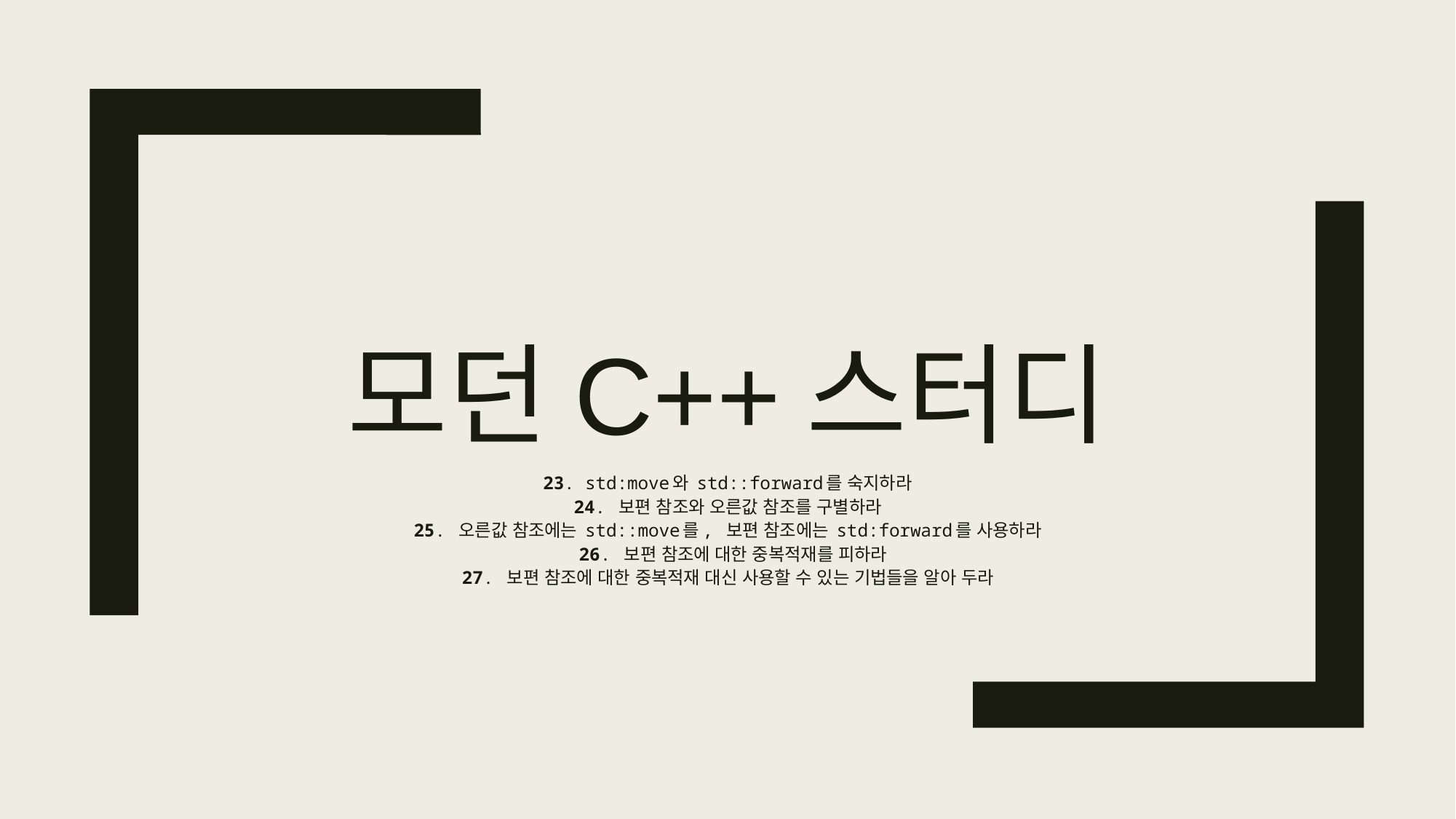

# 모던C++스터디
23. std:move와 std::forward를 숙지하라
24. 보편 참조와 오른값 참조를 구별하라
25. 오른값 참조에는 std::move를, 보편 참조에는 std:forward를 사용하라
 26. 보편 참조에 대한 중복적재를 피하라
27. 보편 참조에 대한 중복적재 대신 사용할 수 있는 기법들을 알아 두라